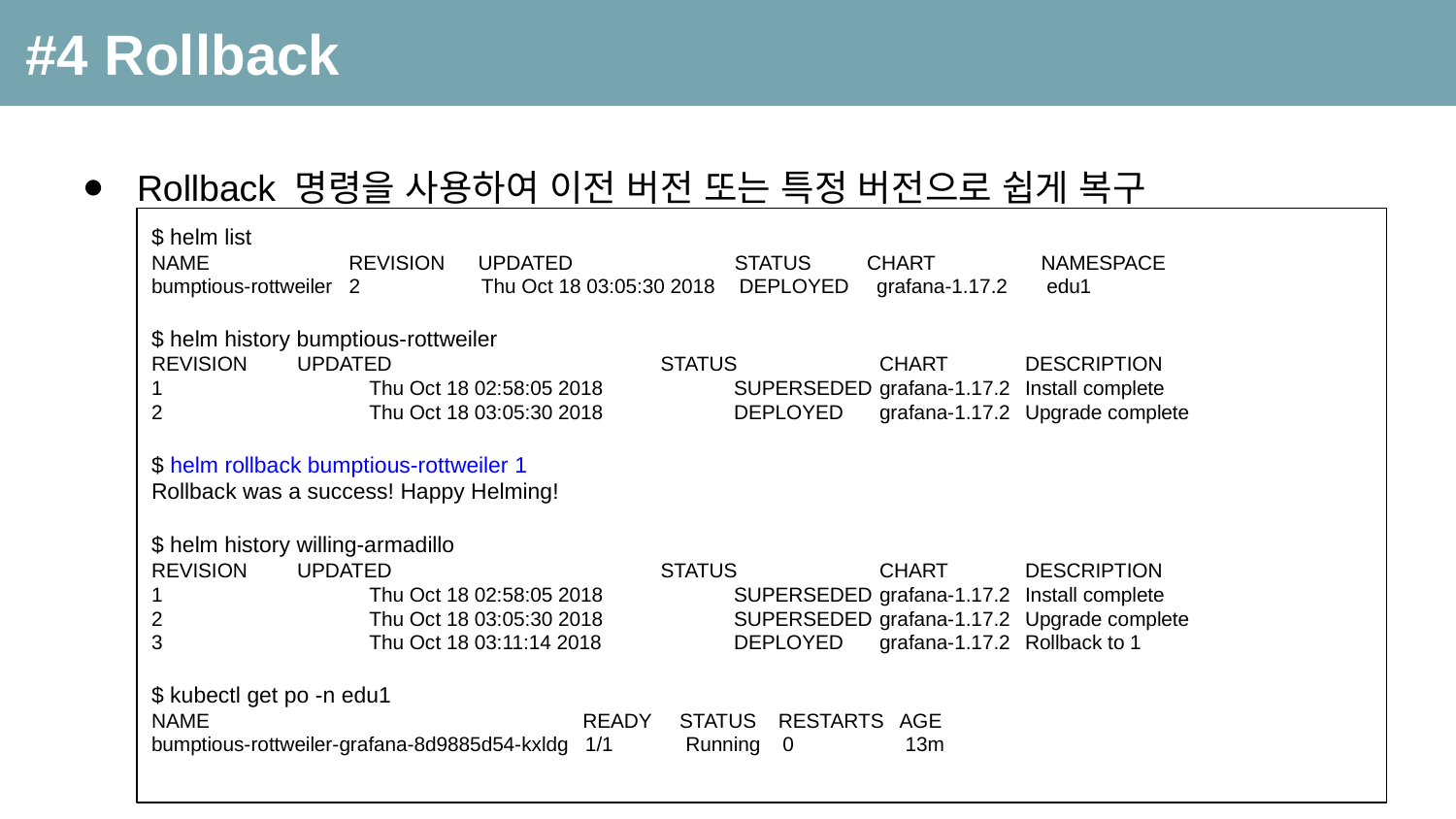

#4 Rollback
Rollback 명령을 사용하여 이전 버전 또는 특정 버전으로 쉽게 복구
$ helm list
NAME                         REVISION      UPDATED                             STATUS          CHART                   NAMESPACE
bumptious-rottweiler   2       	       Thu Oct 18 03:05:30 2018	 DEPLOYED     grafana-1.17.2       edu1
$ helm history bumptious-rottweiler
REVISION	UPDATED                 	             STATUS    	CHART         	DESCRIPTION
1       	             Thu Oct 18 02:58:05 2018	SUPERSEDED	grafana-1.17.2	Install complete
2       	             Thu Oct 18 03:05:30 2018	DEPLOYED  	grafana-1.17.2	Upgrade complete

$ helm rollback bumptious-rottweiler 1
Rollback was a success! Happy Helming!

$ helm history willing-armadillo
REVISION	UPDATED                 	             STATUS    	CHART         	DESCRIPTION
1       	             Thu Oct 18 02:58:05 2018	SUPERSEDED	grafana-1.17.2	Install complete
2       	             Thu Oct 18 03:05:30 2018	SUPERSEDED	grafana-1.17.2	Upgrade complete
3       	             Thu Oct 18 03:11:14 2018	DEPLOYED  	grafana-1.17.2	Rollback to 1

$ kubectl get po -n edu1
NAME                                                                   READY     STATUS    RESTARTS   AGE
bumptious-rottweiler-grafana-8d9885d54-kxldg   1/1             Running    0                    13m